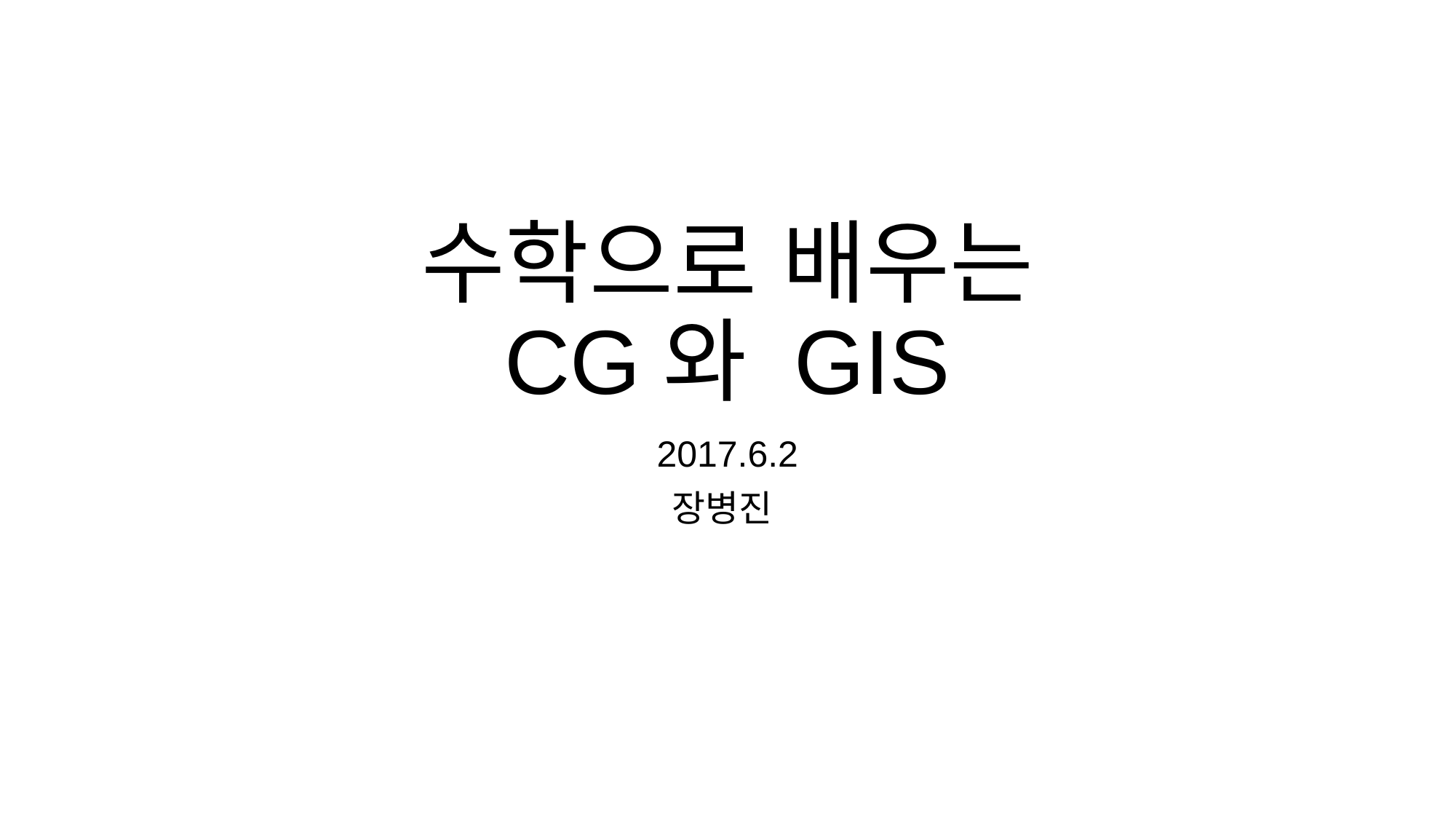

# 수학으로 배우는 CG와 GIS
2017.6.2
장병진